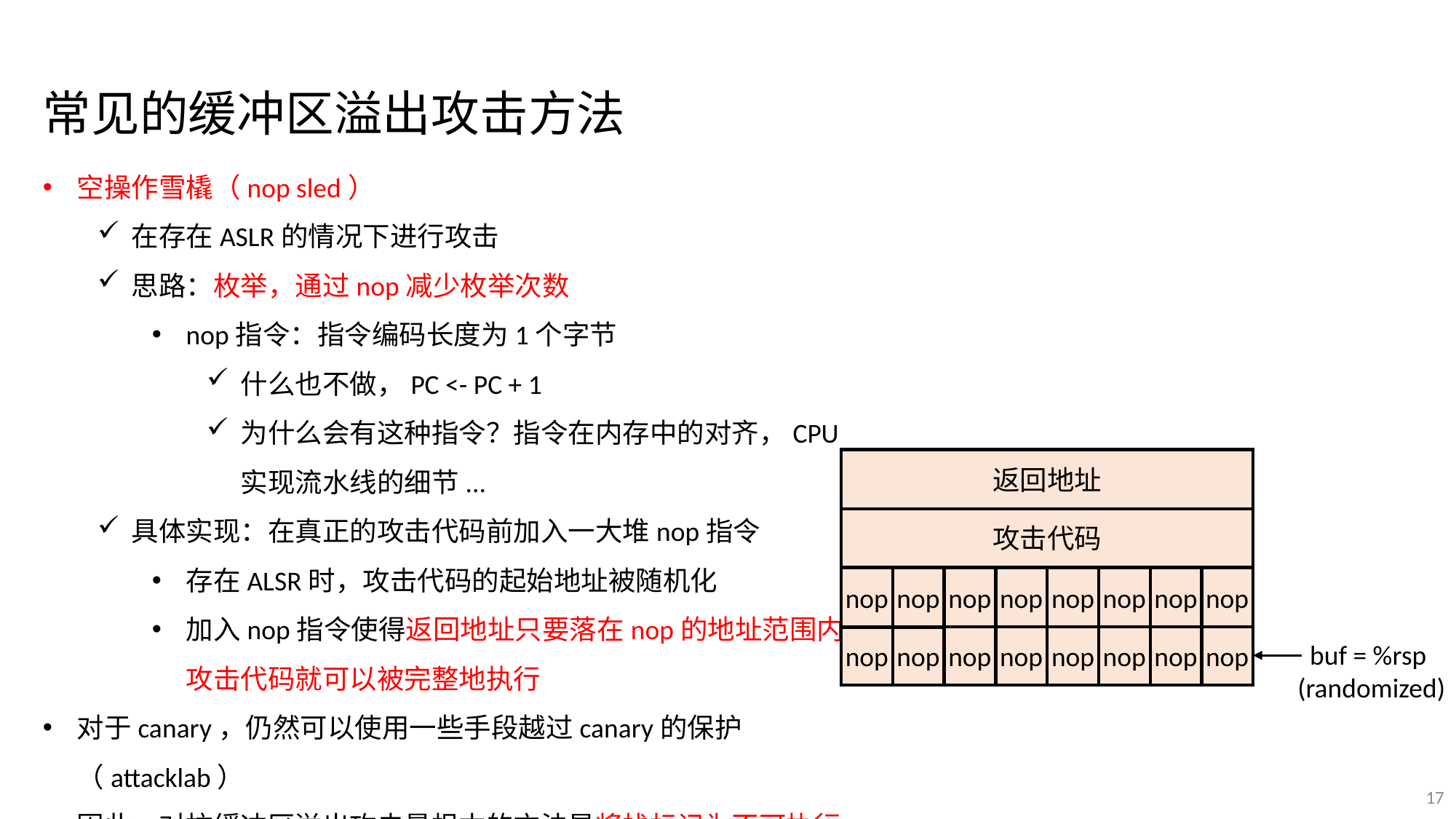

常见的缓冲区溢出攻击方法
空操作雪橇（nop sled）
在存在ASLR的情况下进行攻击
思路：枚举，通过nop减少枚举次数
nop指令：指令编码长度为1个字节
什么也不做，PC <- PC + 1
为什么会有这种指令？指令在内存中的对齐，CPU实现流水线的细节...
具体实现：在真正的攻击代码前加入一大堆nop指令
存在ALSR时，攻击代码的起始地址被随机化
加入nop指令使得返回地址只要落在nop的地址范围内，攻击代码就可以被完整地执行
对于canary，仍然可以使用一些手段越过canary的保护（attacklab）
因此，对抗缓冲区溢出攻击最根本的方法是将栈标记为不可执行
返回地址
攻击代码
nop
nop
nop
nop
nop
nop
nop
nop
nop
nop
nop
nop
nop
nop
nop
nop
buf = %rsp
 (randomized)
17